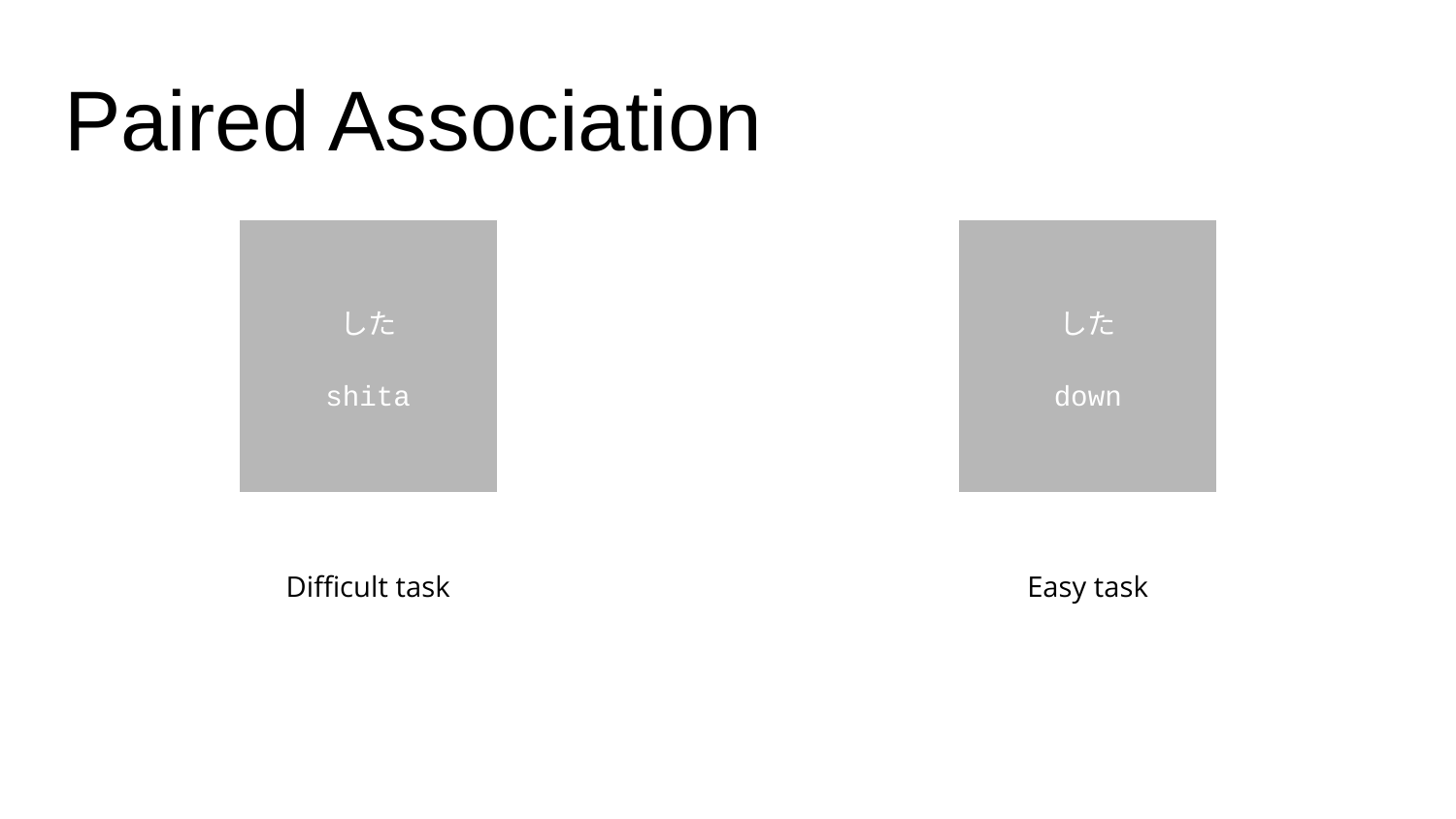

# Paired Association
した
shita
した
down
Difficult task

Easy task